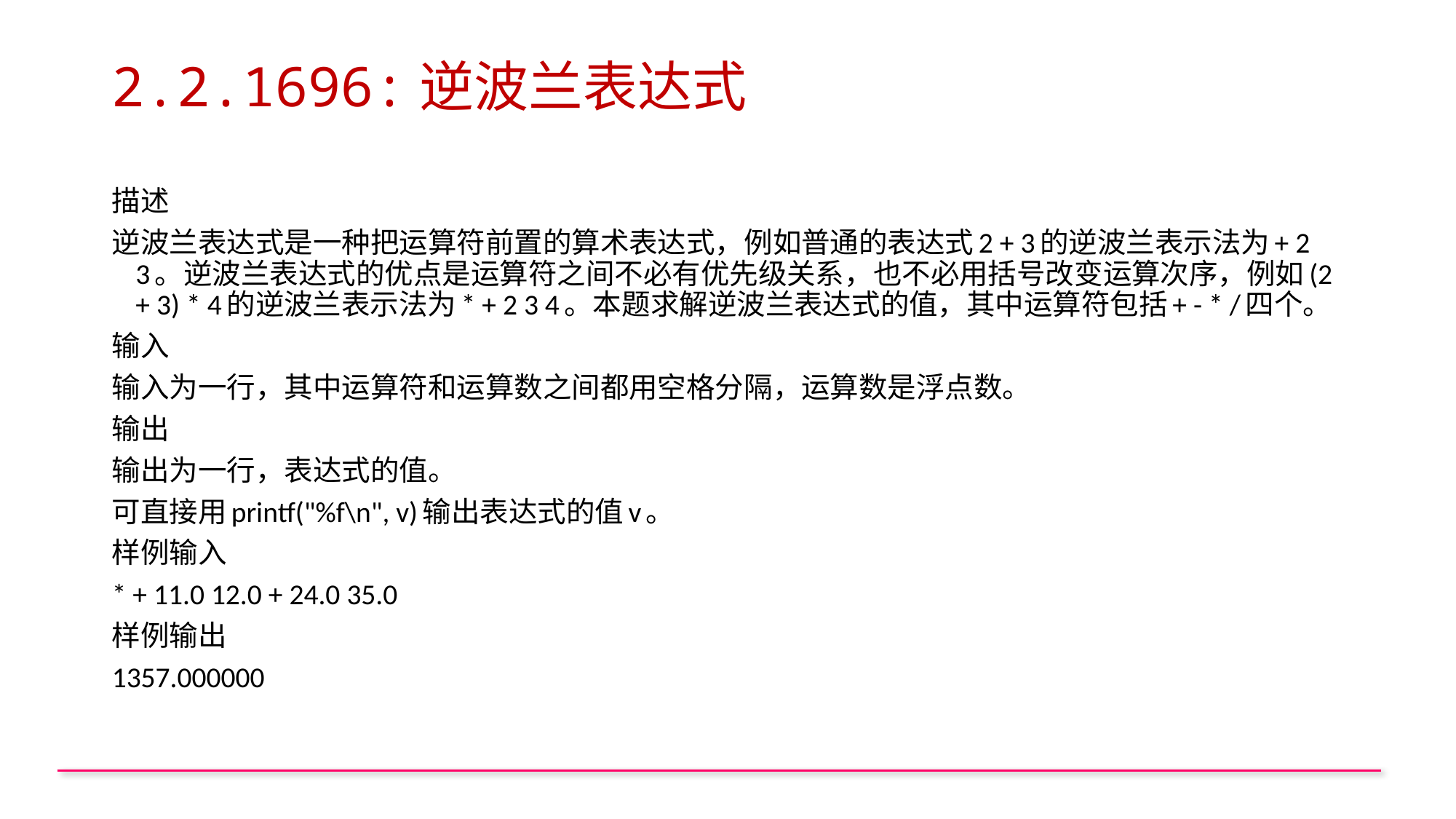

# 2.2.1696:逆波兰表达式
描述
逆波兰表达式是一种把运算符前置的算术表达式，例如普通的表达式2 + 3的逆波兰表示法为+ 2 3。逆波兰表达式的优点是运算符之间不必有优先级关系，也不必用括号改变运算次序，例如(2 + 3) * 4的逆波兰表示法为* + 2 3 4。本题求解逆波兰表达式的值，其中运算符包括+ - * /四个。
输入
输入为一行，其中运算符和运算数之间都用空格分隔，运算数是浮点数。
输出
输出为一行，表达式的值。
可直接用printf("%f\n", v)输出表达式的值v。
样例输入
* + 11.0 12.0 + 24.0 35.0
样例输出
1357.000000